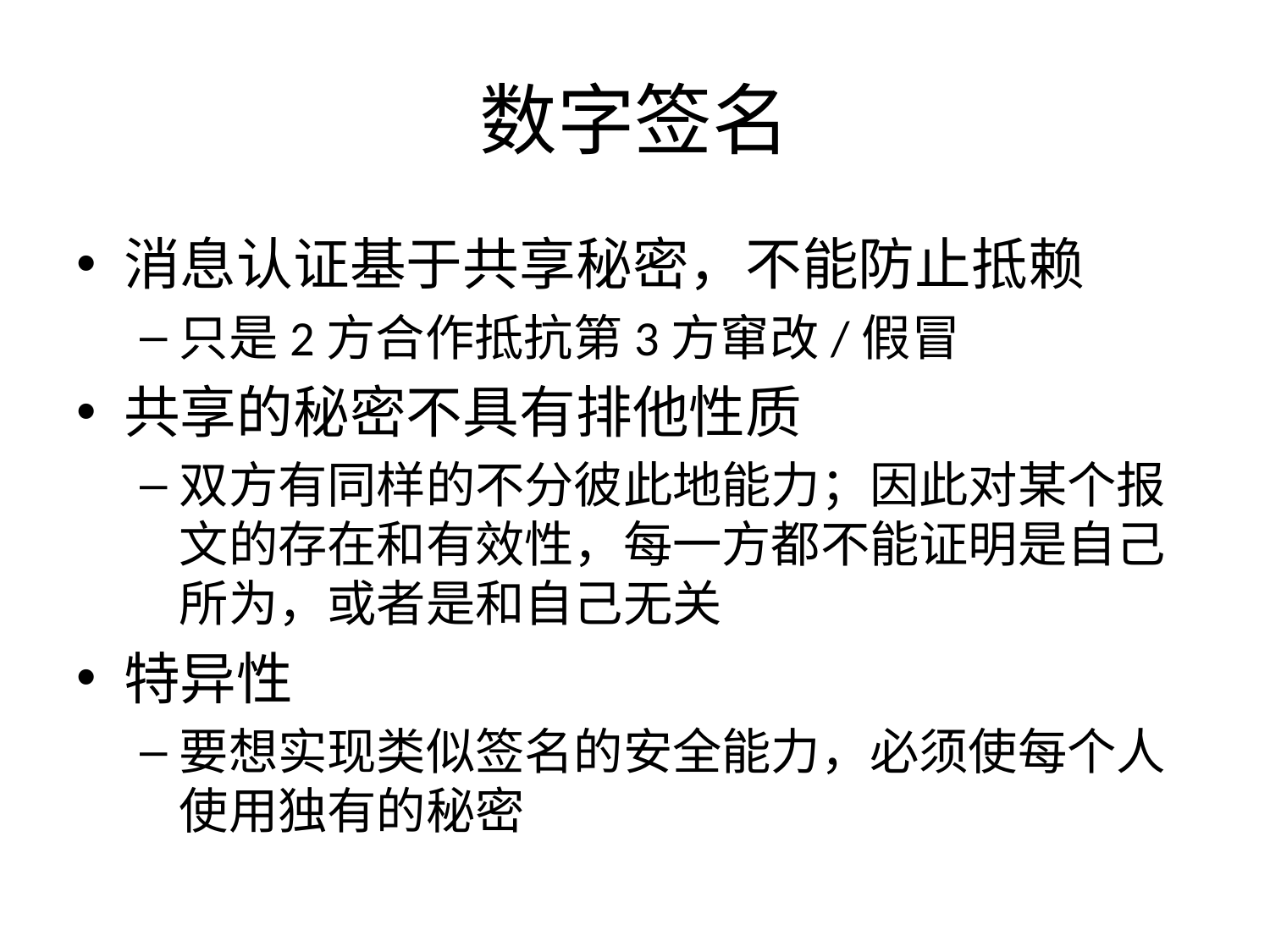

# 数字签名
消息认证基于共享秘密，不能防止抵赖
只是2方合作抵抗第3方窜改/假冒
共享的秘密不具有排他性质
双方有同样的不分彼此地能力；因此对某个报文的存在和有效性，每一方都不能证明是自己所为，或者是和自己无关
特异性
要想实现类似签名的安全能力，必须使每个人使用独有的秘密